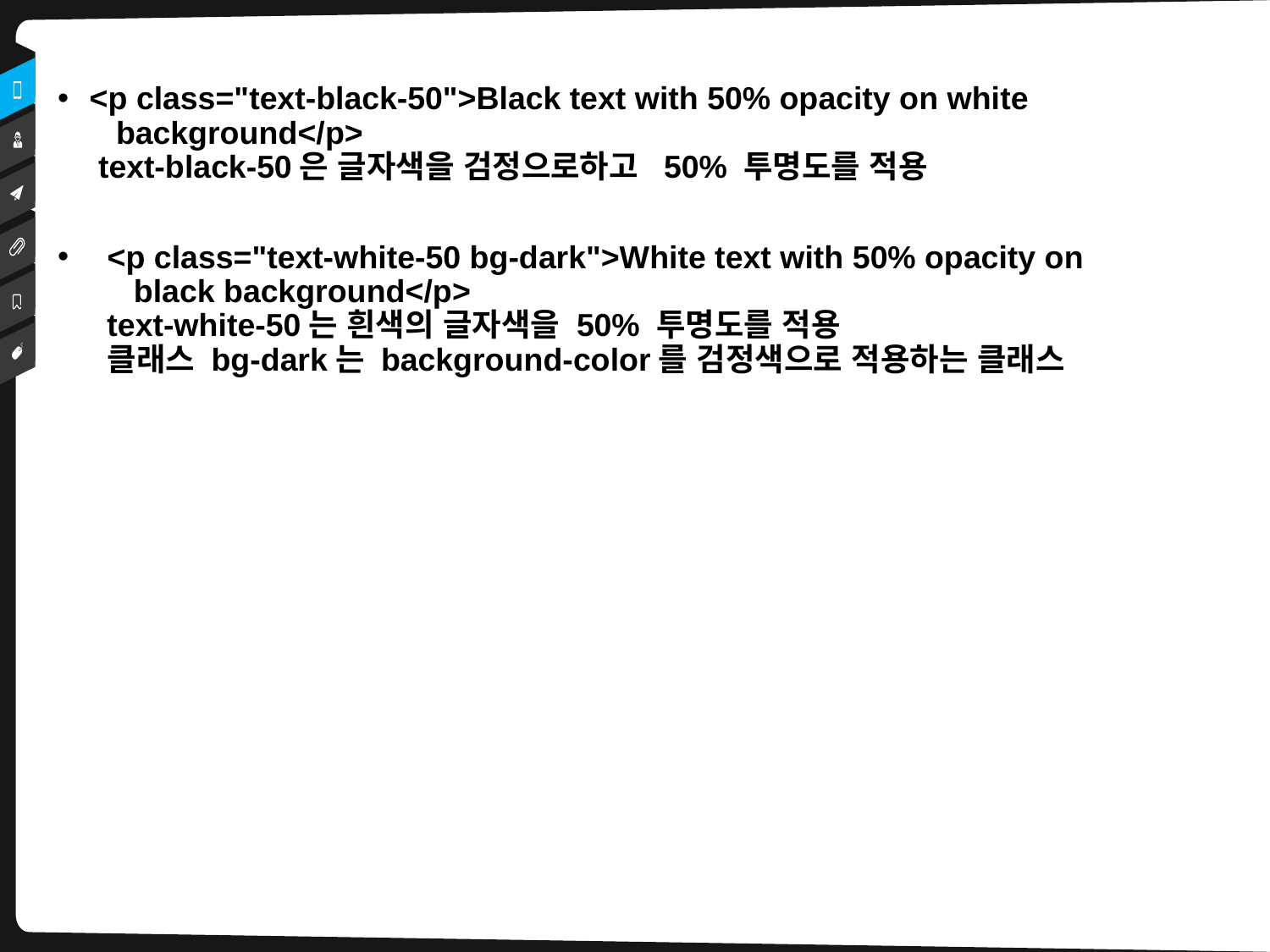

<p class="text-black-50">Black text with 50% opacity on white
   background</p>
 text-black-50은 글자색을 검정으로하고  50% 투명도를 적용
  <p class="text-white-50 bg-dark">White text with 50% opacity on
     black background</p>
  text-white-50는 흰색의 글자색을 50% 투명도를 적용
  클래스 bg-dark는 background-color를 검정색으로 적용하는 클래스